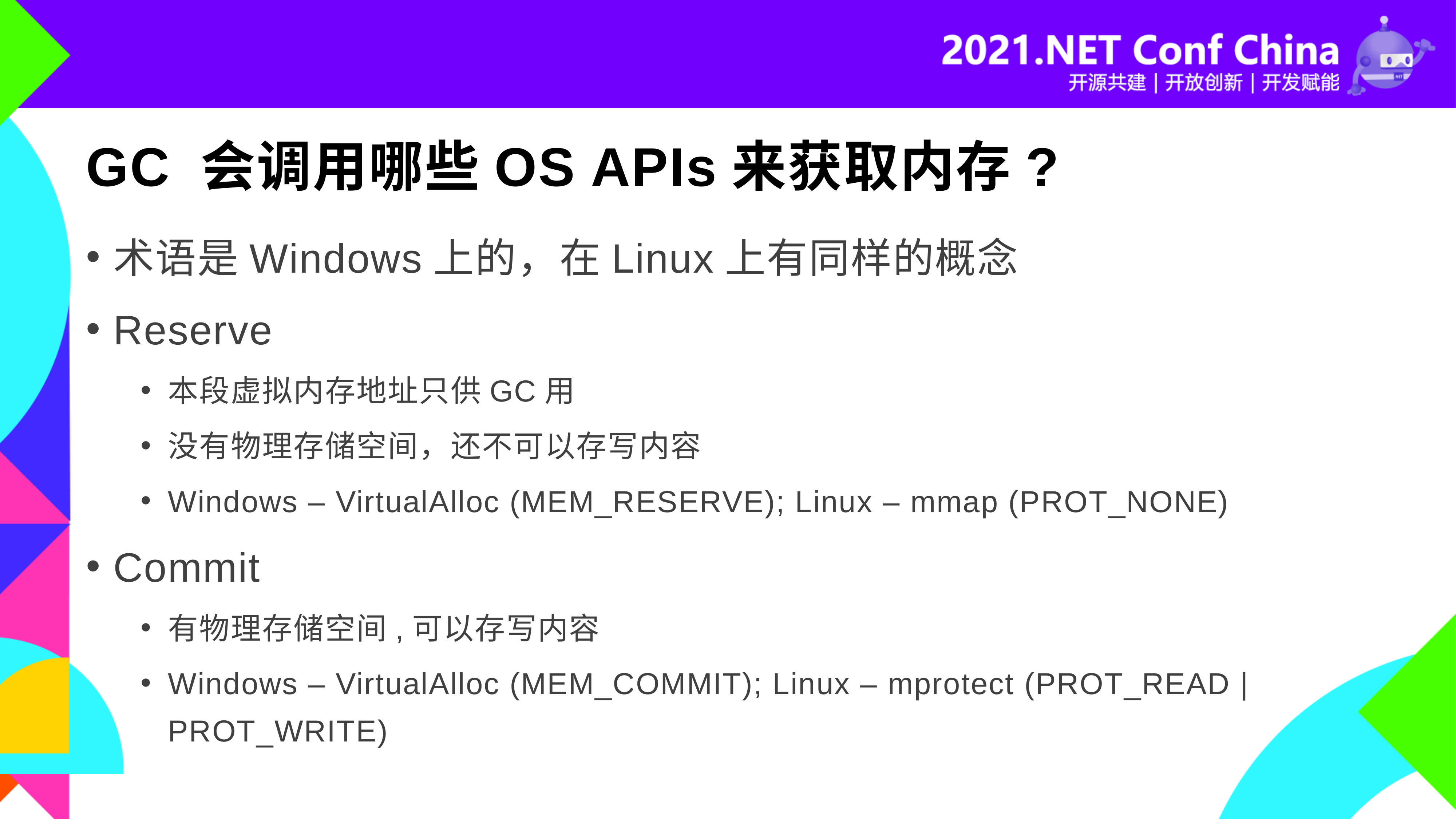

# GC 会调用哪些OS APIs来获取内存?
术语是Windows上的，在Linux上有同样的概念
Reserve
本段虚拟内存地址只供GC用
没有物理存储空间，还不可以存写内容
Windows – VirtualAlloc (MEM_RESERVE); Linux – mmap (PROT_NONE)
Commit
有物理存储空间,可以存写内容
Windows – VirtualAlloc (MEM_COMMIT); Linux – mprotect (PROT_READ | PROT_WRITE)